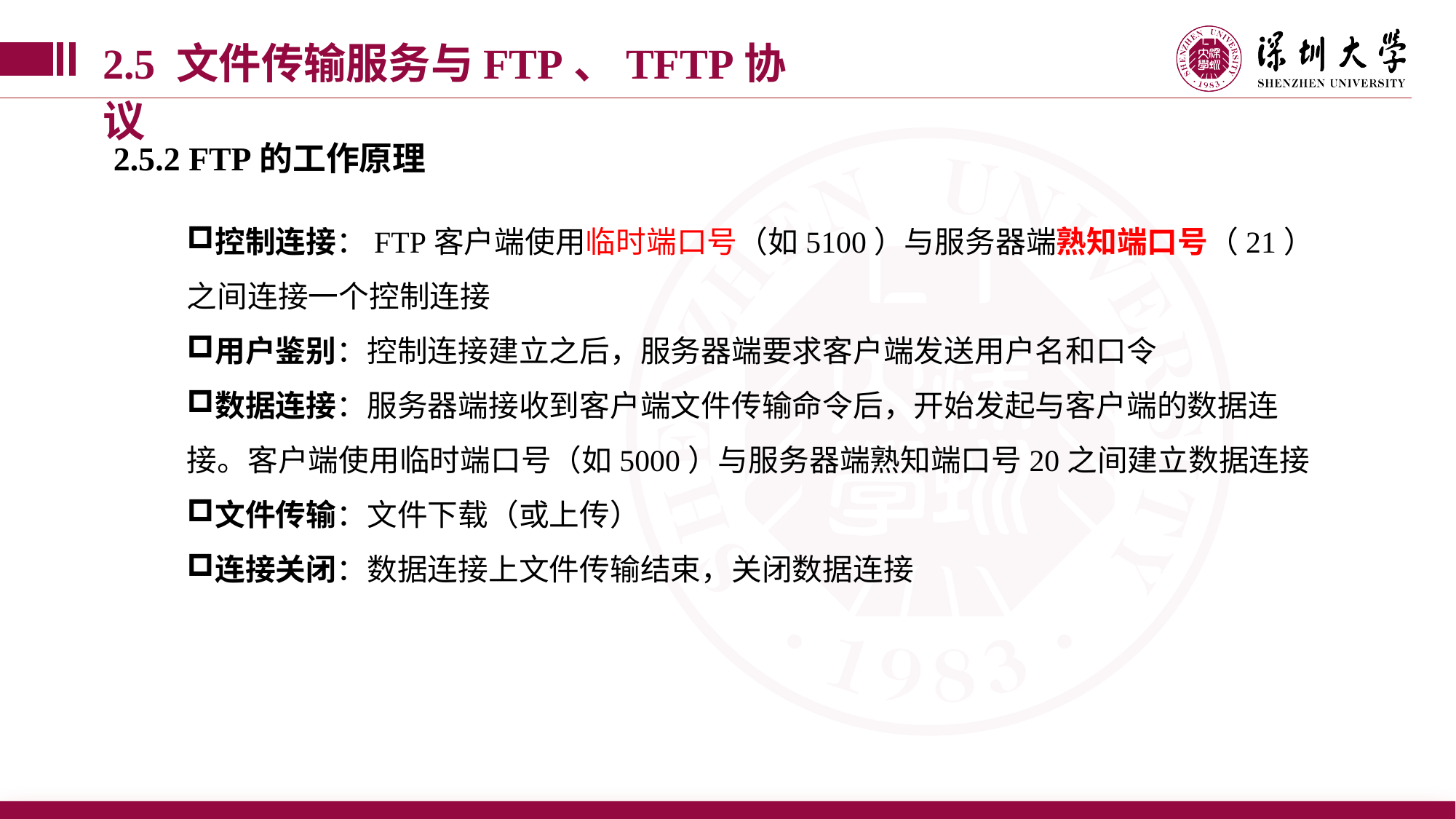

2.5 文件传输服务与FTP、TFTP协议

2.5.2 FTP的工作原理
控制连接：FTP客户端使用临时端口号（如5100）与服务器端熟知端口号（21）之间连接一个控制连接
用户鉴别：控制连接建立之后，服务器端要求客户端发送用户名和口令
数据连接：服务器端接收到客户端文件传输命令后，开始发起与客户端的数据连接。客户端使用临时端口号（如5000）与服务器端熟知端口号20之间建立数据连接
文件传输：文件下载（或上传）
连接关闭：数据连接上文件传输结束，关闭数据连接